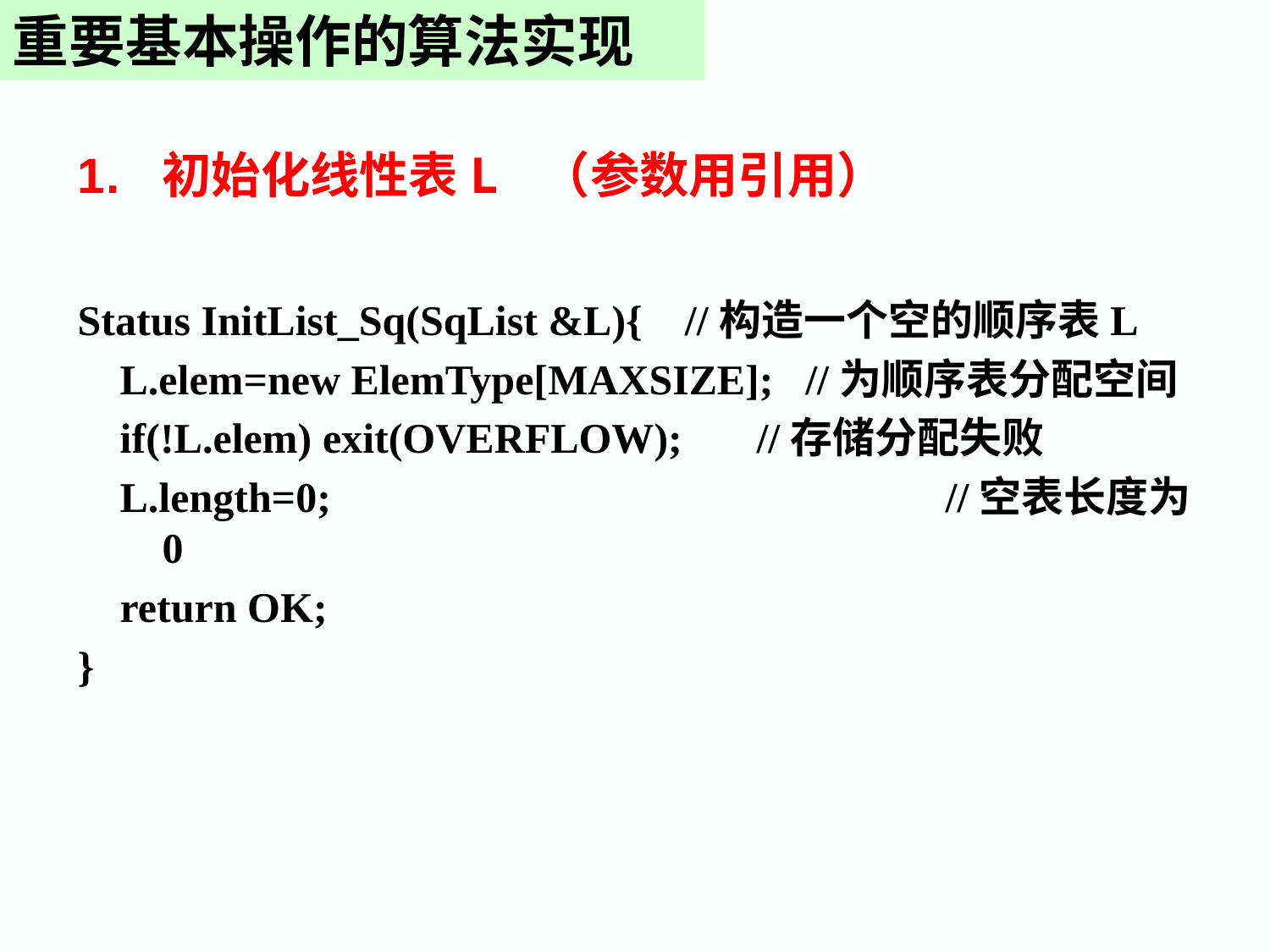

重要基本操作的算法实现
初始化线性表L （参数用引用）

Status InitList_Sq(SqList &L){    //构造一个空的顺序表L
    L.elem=new ElemType[MAXSIZE];   //为顺序表分配空间
    if(!L.elem) exit(OVERFLOW);       //存储分配失败
    L.length=0;					  //空表长度为0
    return OK;
}